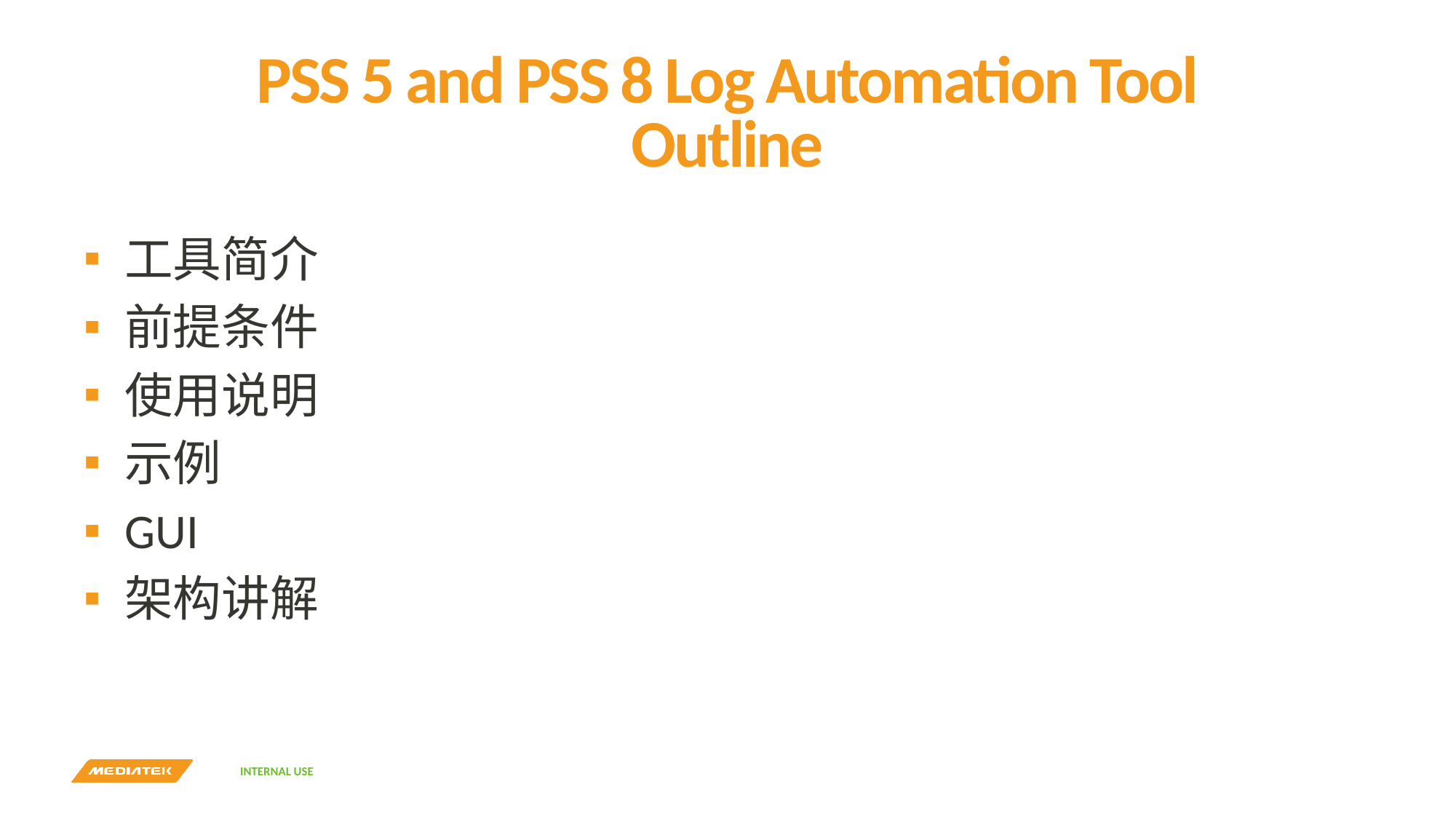

# PSS 5 and PSS 8 Log Automation Tool Outline
工具简介
前提条件
使用说明
示例
GUI
架构讲解